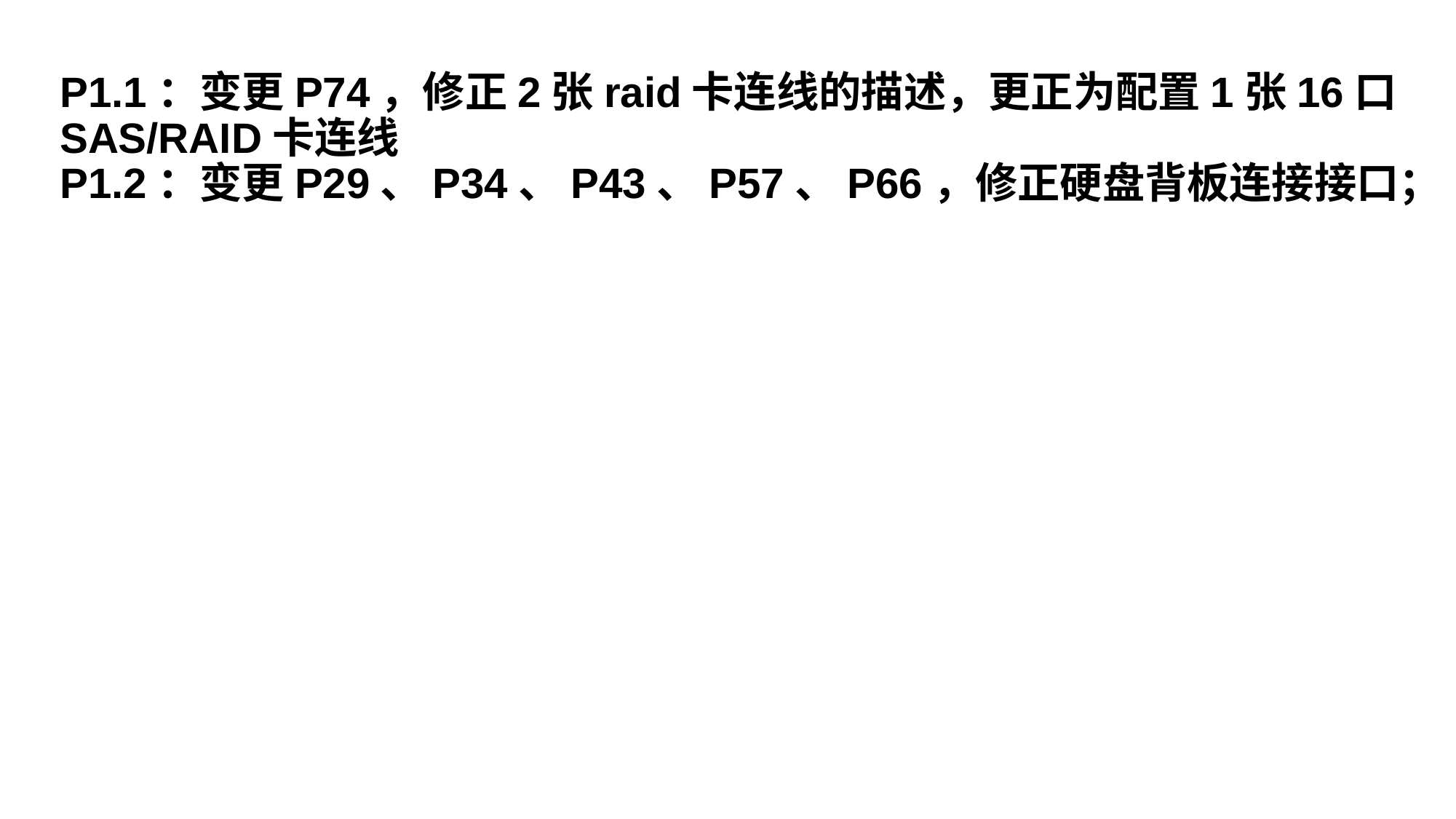

# P1.1：变更P74，修正2张raid卡连线的描述，更正为配置1张16口SAS/RAID卡连线 P1.2：变更P29、P34、P43、P57、P66，修正硬盘背板连接接口；